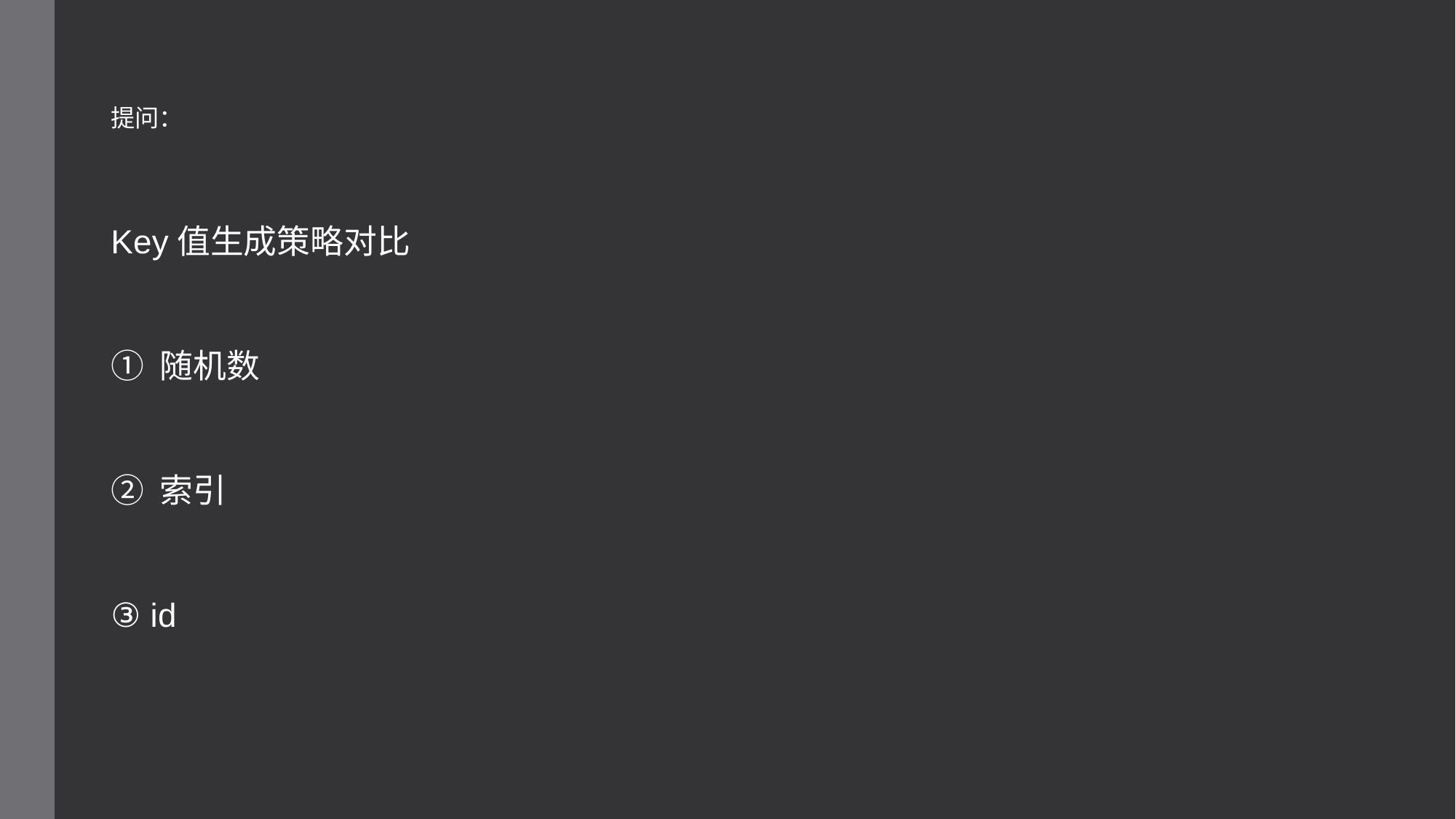

提问：
Key值生成策略对比

① 随机数

② 索引

③ id